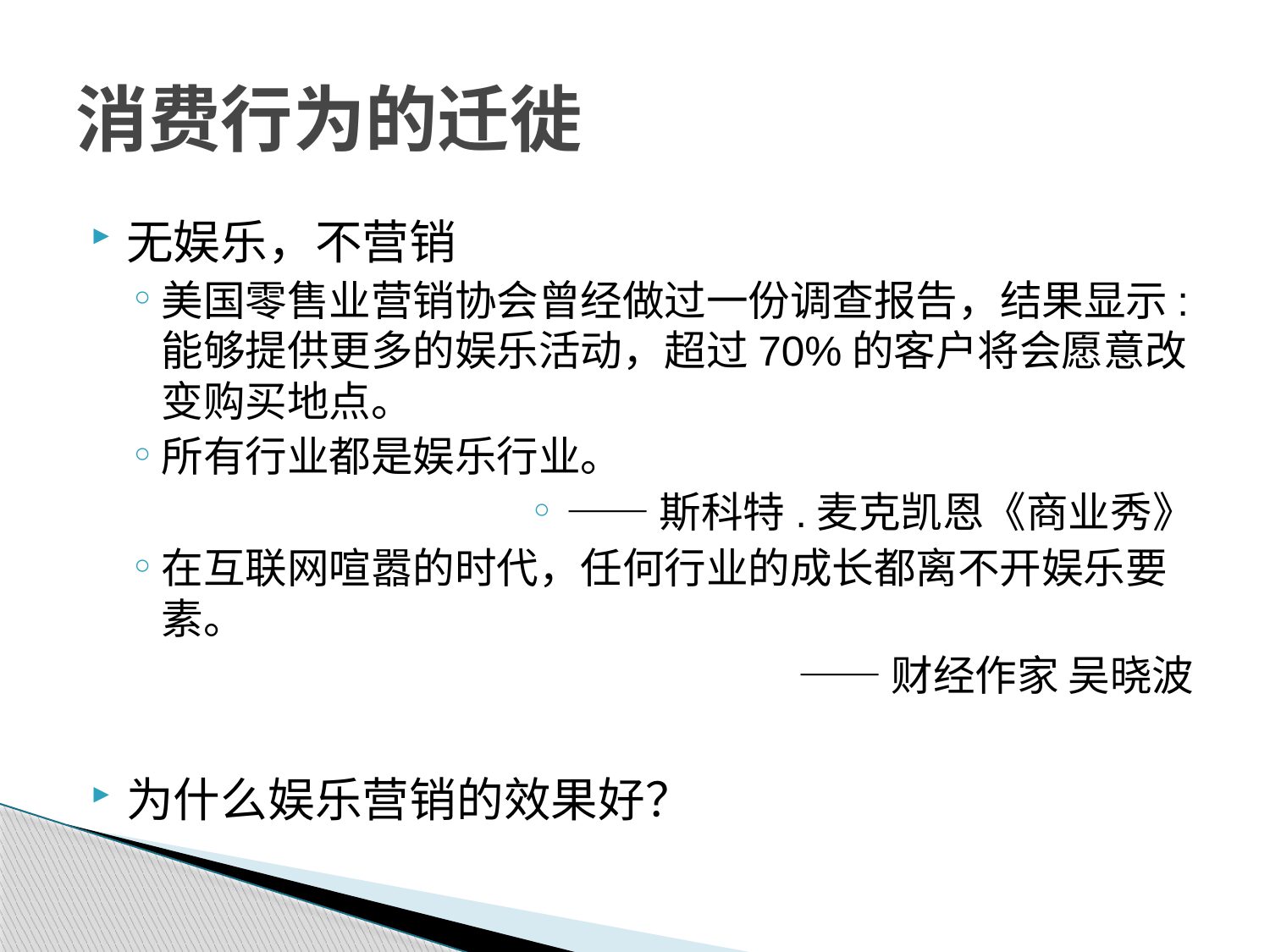

# 消费行为的迁徙
无娱乐，不营销
美国零售业营销协会曾经做过一份调查报告，结果显示:能够提供更多的娱乐活动，超过70%的客户将会愿意改变购买地点。
所有行业都是娱乐行业。
——斯科特.麦克凯恩《商业秀》
在互联网喧嚣的时代，任何行业的成长都离不开娱乐要素。
——财经作家 吴晓波

为什么娱乐营销的效果好？